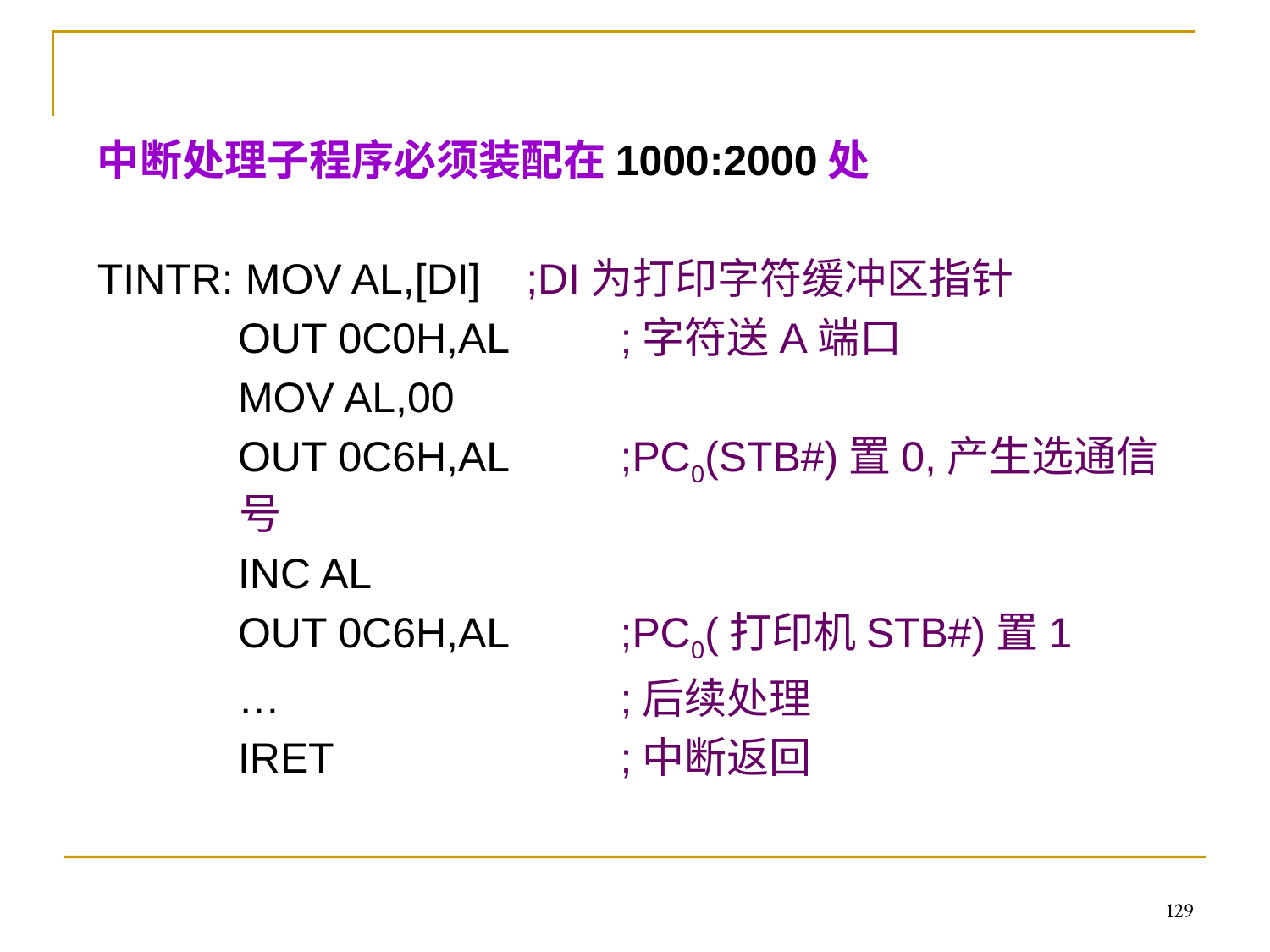

中断处理子程序必须装配在1000:2000处

TINTR: MOV AL,[DI]	;DI为打印字符缓冲区指针
    OUT 0C0H,AL	;字符送A端口
    MOV AL,00
    OUT 0C6H,AL	;PC0(STB#)置0,产生选通信号
    INC AL
    OUT 0C6H,AL	;PC0(打印机STB#)置1
    …			;后续处理
    IRET 			;中断返回
129